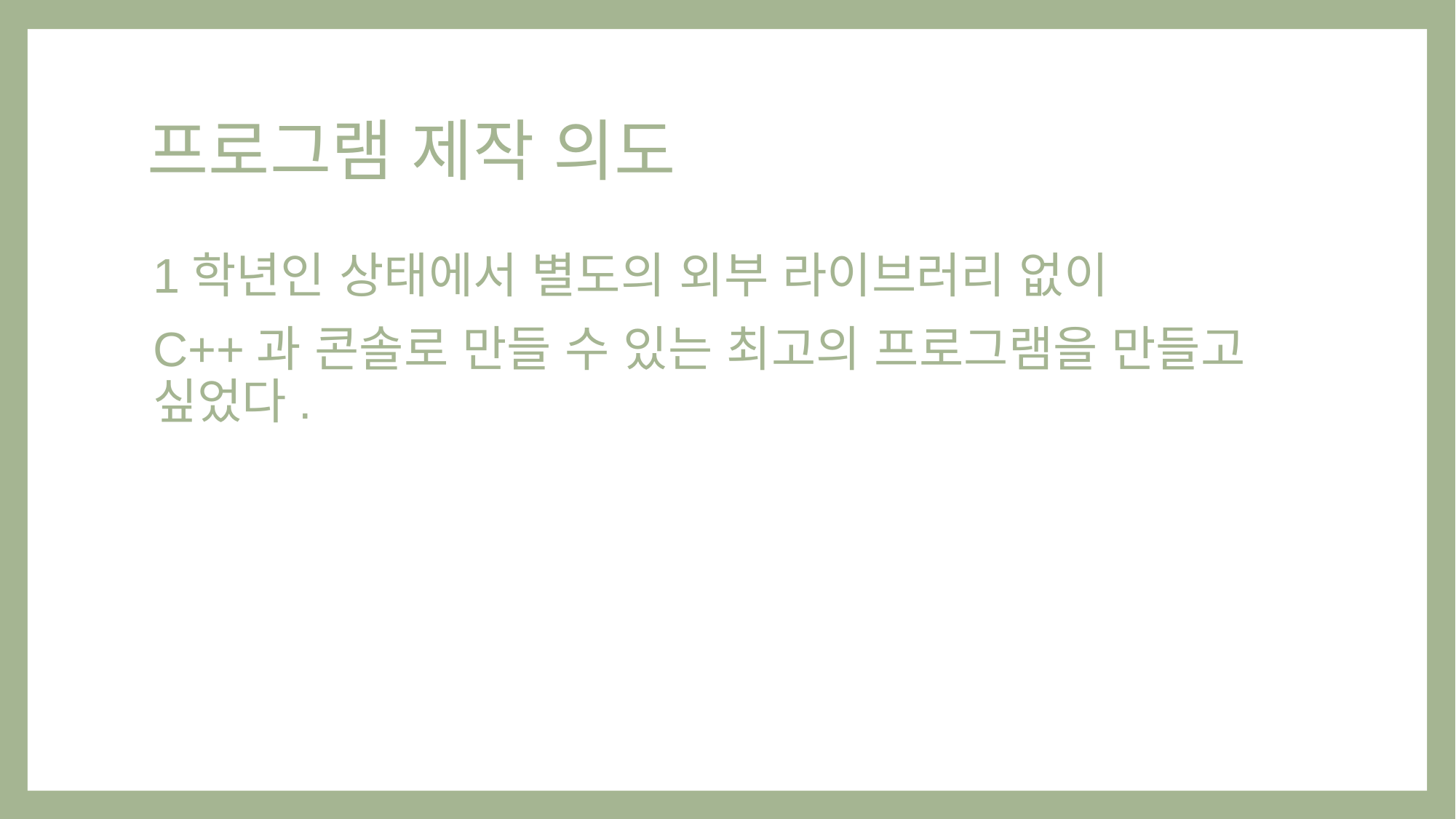

# 프로그램 제작 의도
1학년인 상태에서 별도의 외부 라이브러리 없이
C++과 콘솔로 만들 수 있는 최고의 프로그램을 만들고 싶었다.